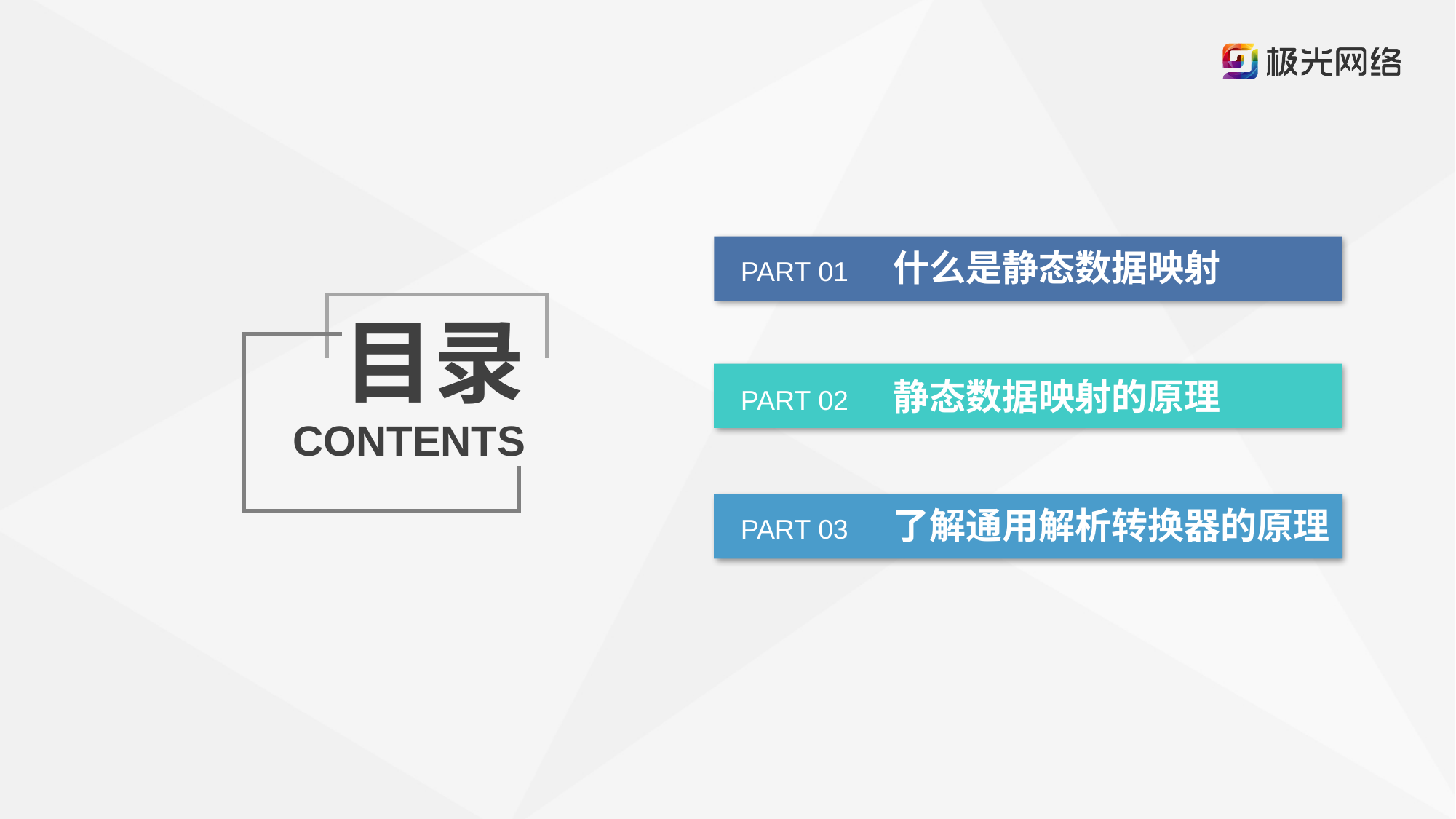

PART 01     什么是静态数据映射

目录
CONTENTS

PART 02     静态数据映射的原理

PART 03     了解通用解析转换器的原理